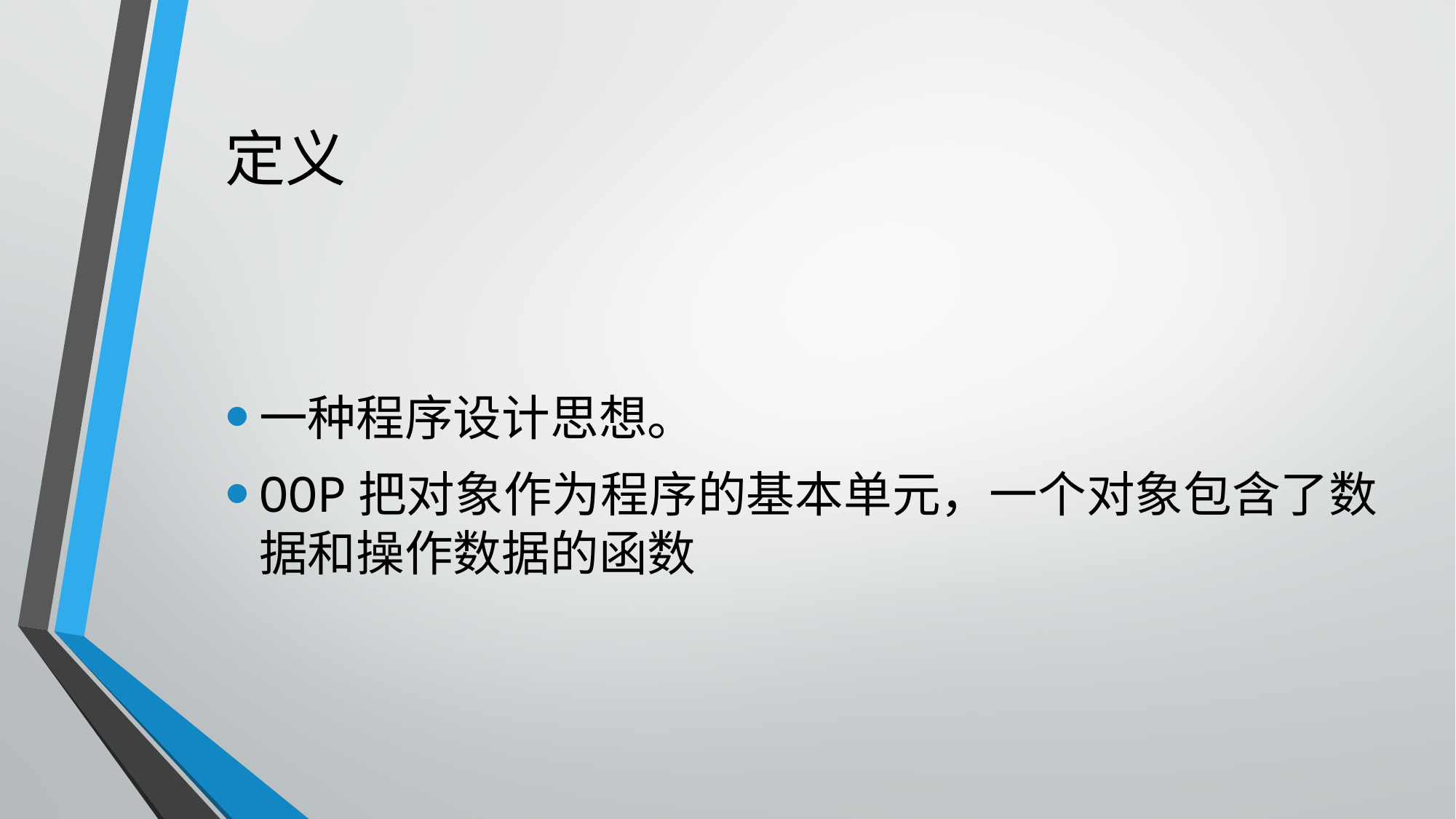

# 定义
一种程序设计思想。
OOP把对象作为程序的基本单元，一个对象包含了数据和操作数据的函数